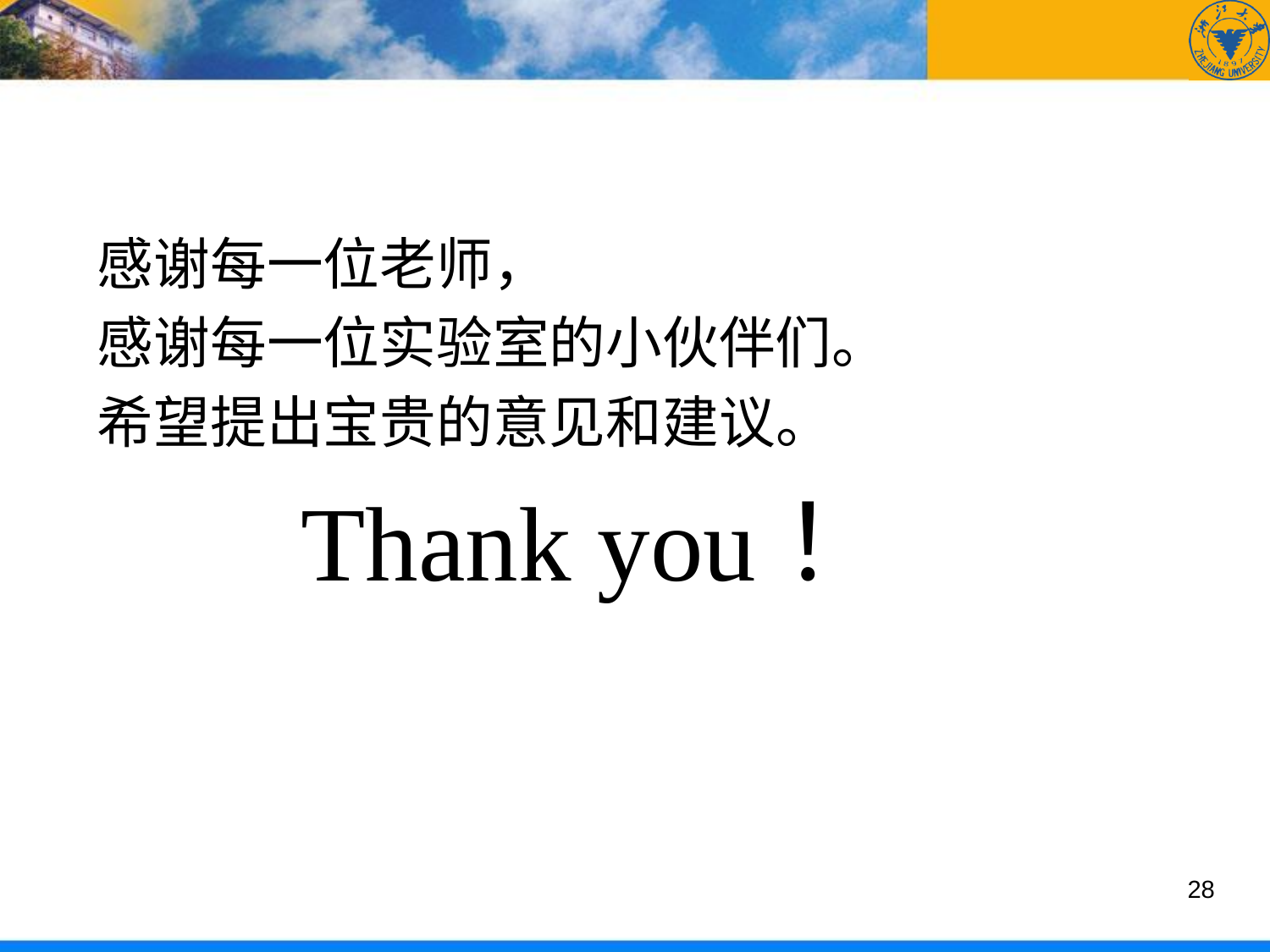

#
感谢每一位老师，
感谢每一位实验室的小伙伴们。
希望提出宝贵的意见和建议。
             Thank you！
28